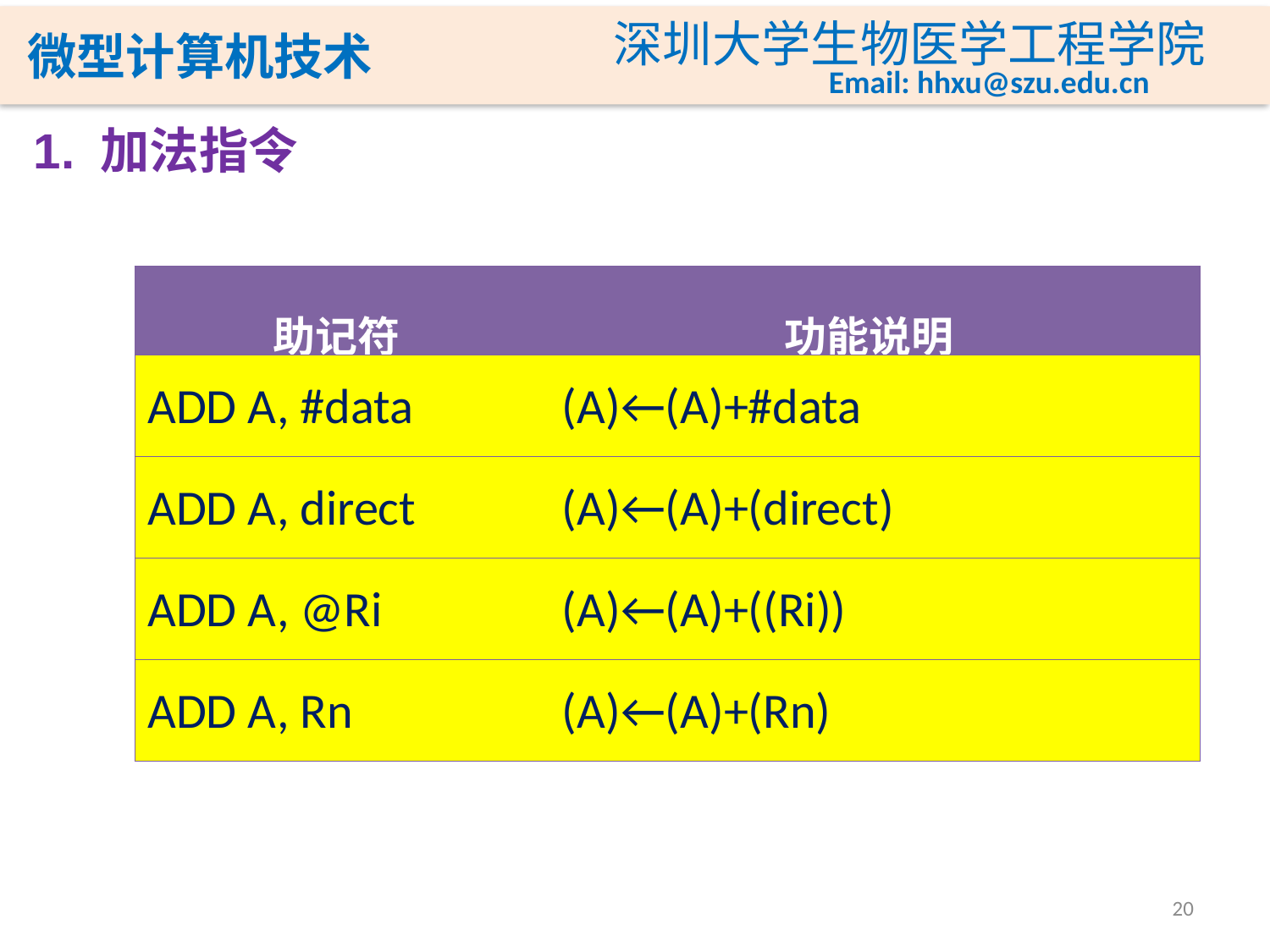

1. 加法指令
| 助记符 | 功能说明 |
| --- | --- |
| ADD A, #data | (A)←(A)+#data |
| ADD A, direct | (A)←(A)+(direct) |
| ADD A, @Ri | (A)←(A)+((Ri)) |
| ADD A, Rn | (A)←(A)+(Rn) |
20